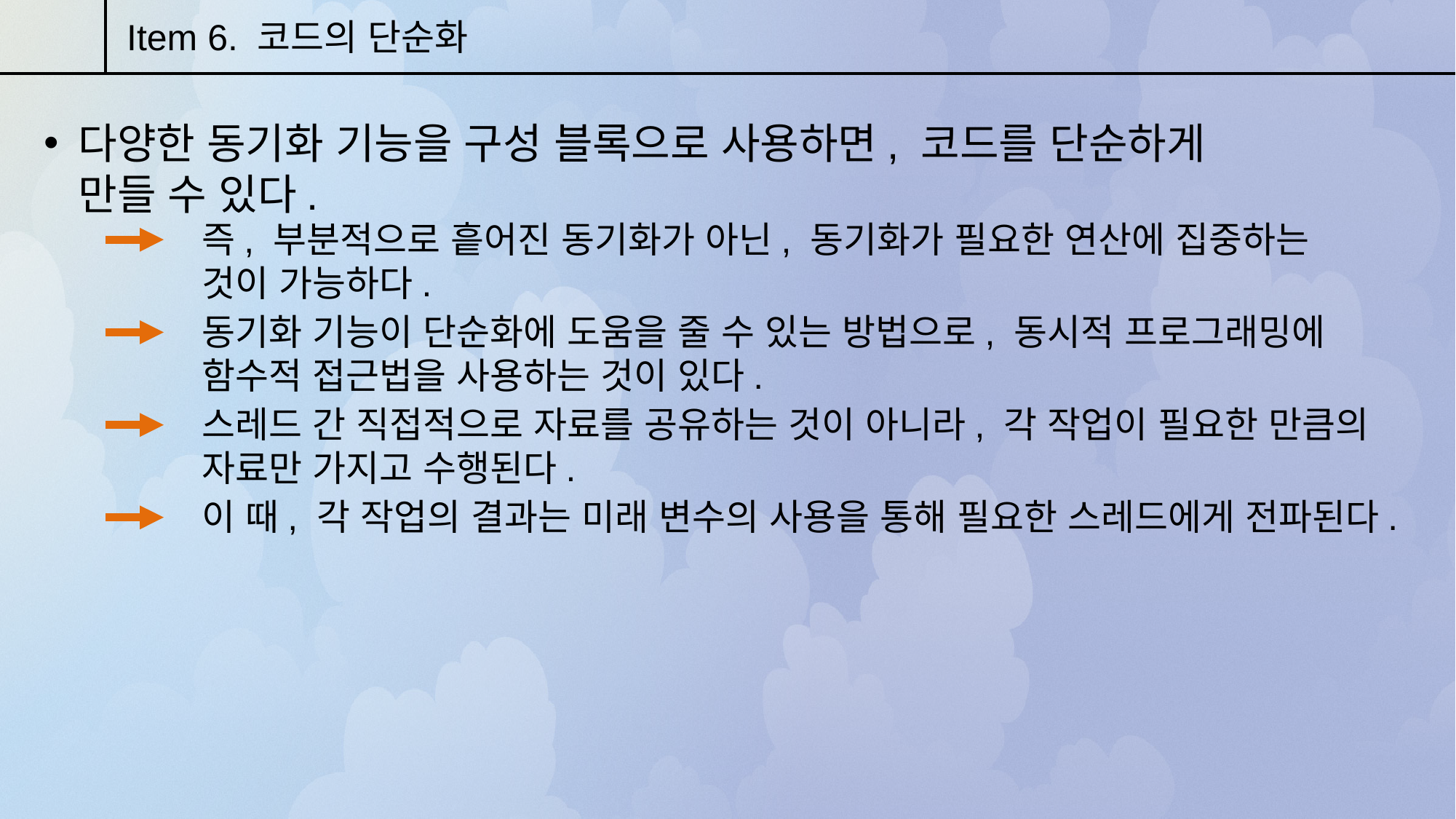

Item 6. 코드의 단순화
다양한 동기화 기능을 구성 블록으로 사용하면, 코드를 단순하게 만들 수 있다.
즉, 부분적으로 흩어진 동기화가 아닌, 동기화가 필요한 연산에 집중하는 것이 가능하다.
동기화 기능이 단순화에 도움을 줄 수 있는 방법으로, 동시적 프로그래밍에 함수적 접근법을 사용하는 것이 있다.
스레드 간 직접적으로 자료를 공유하는 것이 아니라, 각 작업이 필요한 만큼의 자료만 가지고 수행된다.
이 때, 각 작업의 결과는 미래 변수의 사용을 통해 필요한 스레드에게 전파된다.